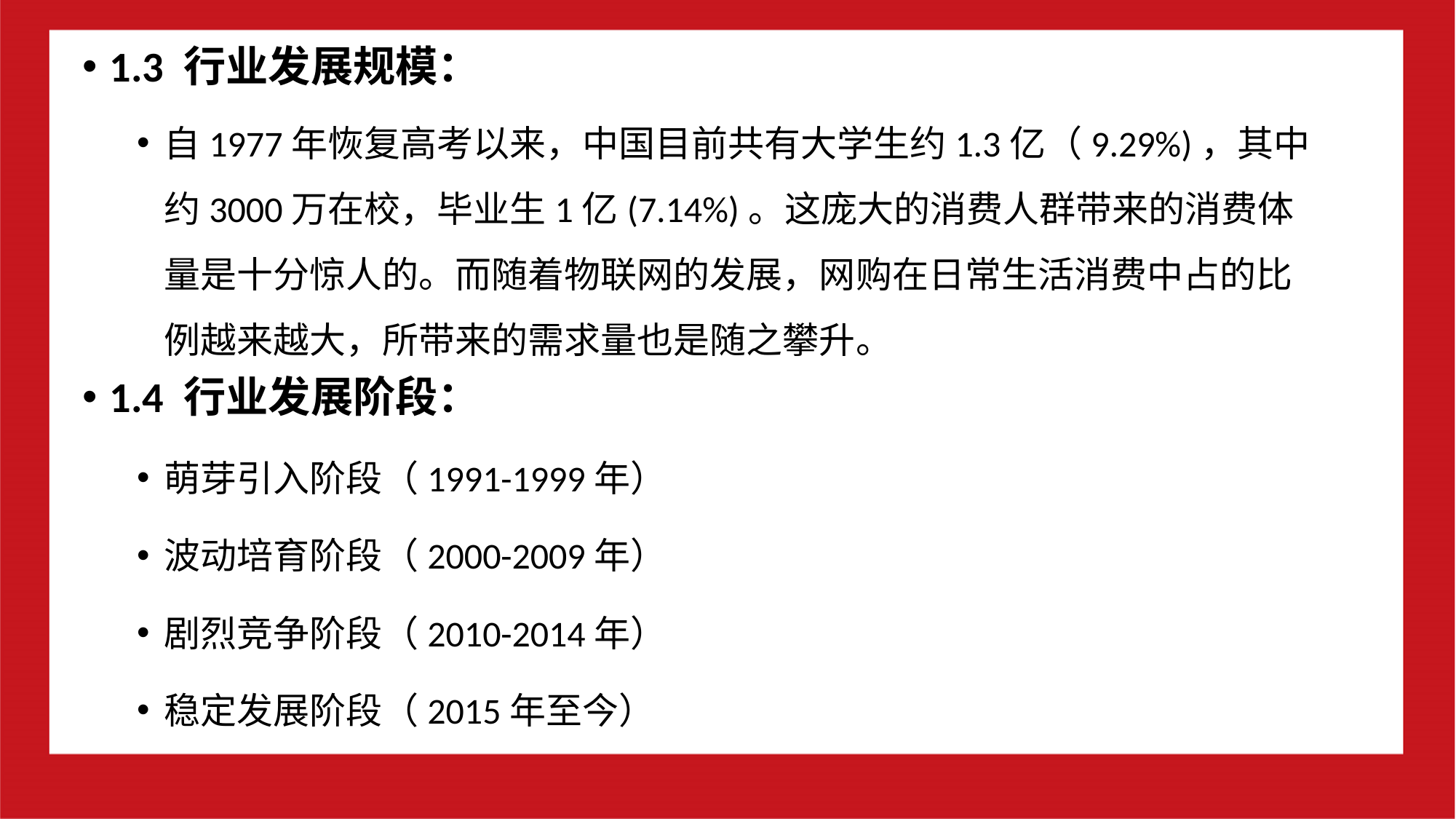

#
1.3 行业发展规模：
自1977年恢复高考以来，中国目前共有大学生约1.3亿（9.29%)，其中约3000万在校，毕业生1亿(7.14%)。这庞大的消费人群带来的消费体量是十分惊人的。而随着物联网的发展，网购在日常生活消费中占的比例越来越大，所带来的需求量也是随之攀升。
1.4 行业发展阶段：
萌芽引入阶段（1991-1999年）
波动培育阶段（2000-2009年）
剧烈竞争阶段（2010-2014年）
稳定发展阶段（2015年至今）